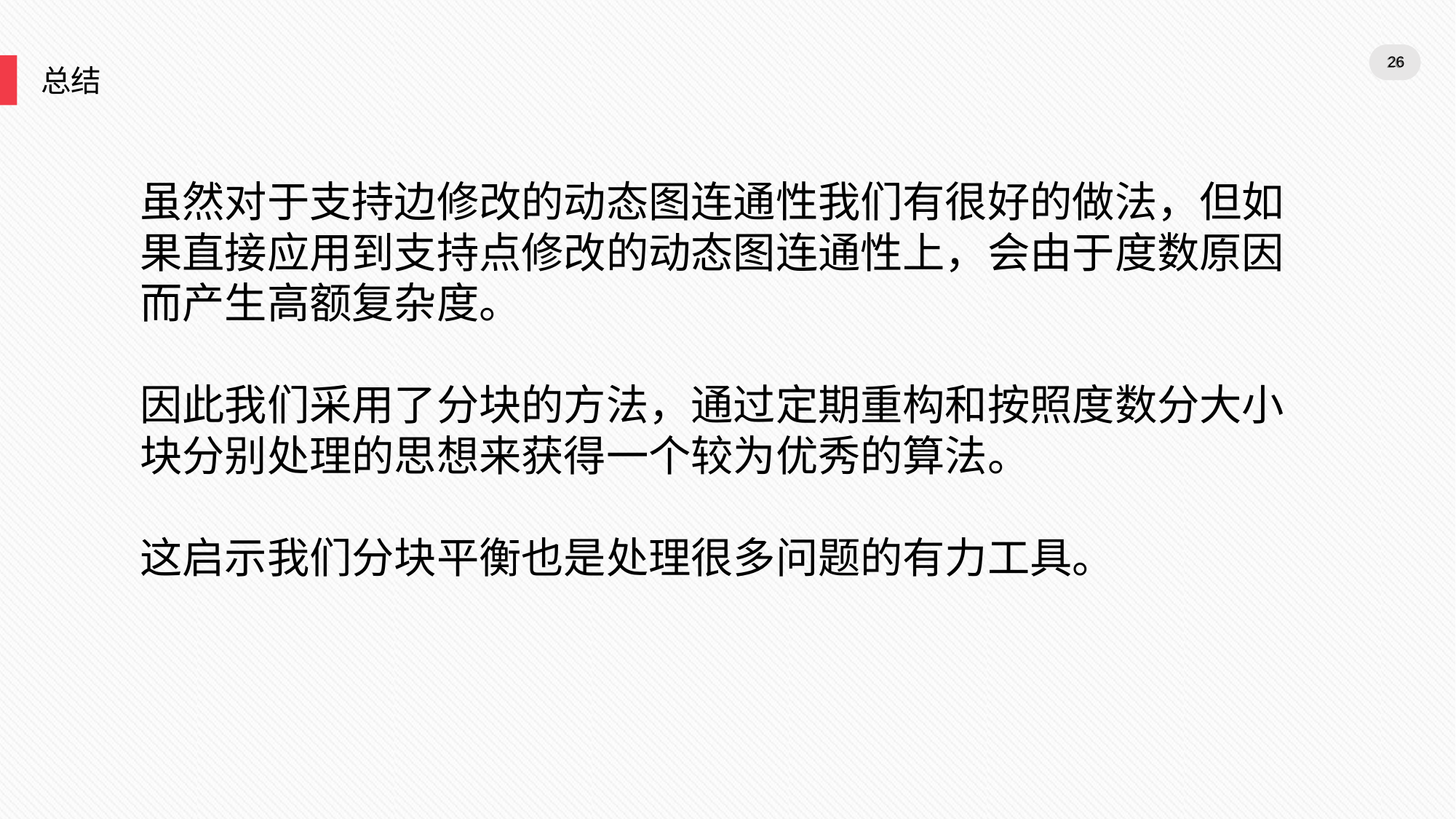

26
26
总结
虽然对于支持边修改的动态图连通性我们有很好的做法，但如果直接应用到支持点修改的动态图连通性上，会由于度数原因而产生高额复杂度。
因此我们采用了分块的方法，通过定期重构和按照度数分大小块分别处理的思想来获得一个较为优秀的算法。
这启示我们分块平衡也是处理很多问题的有力工具。